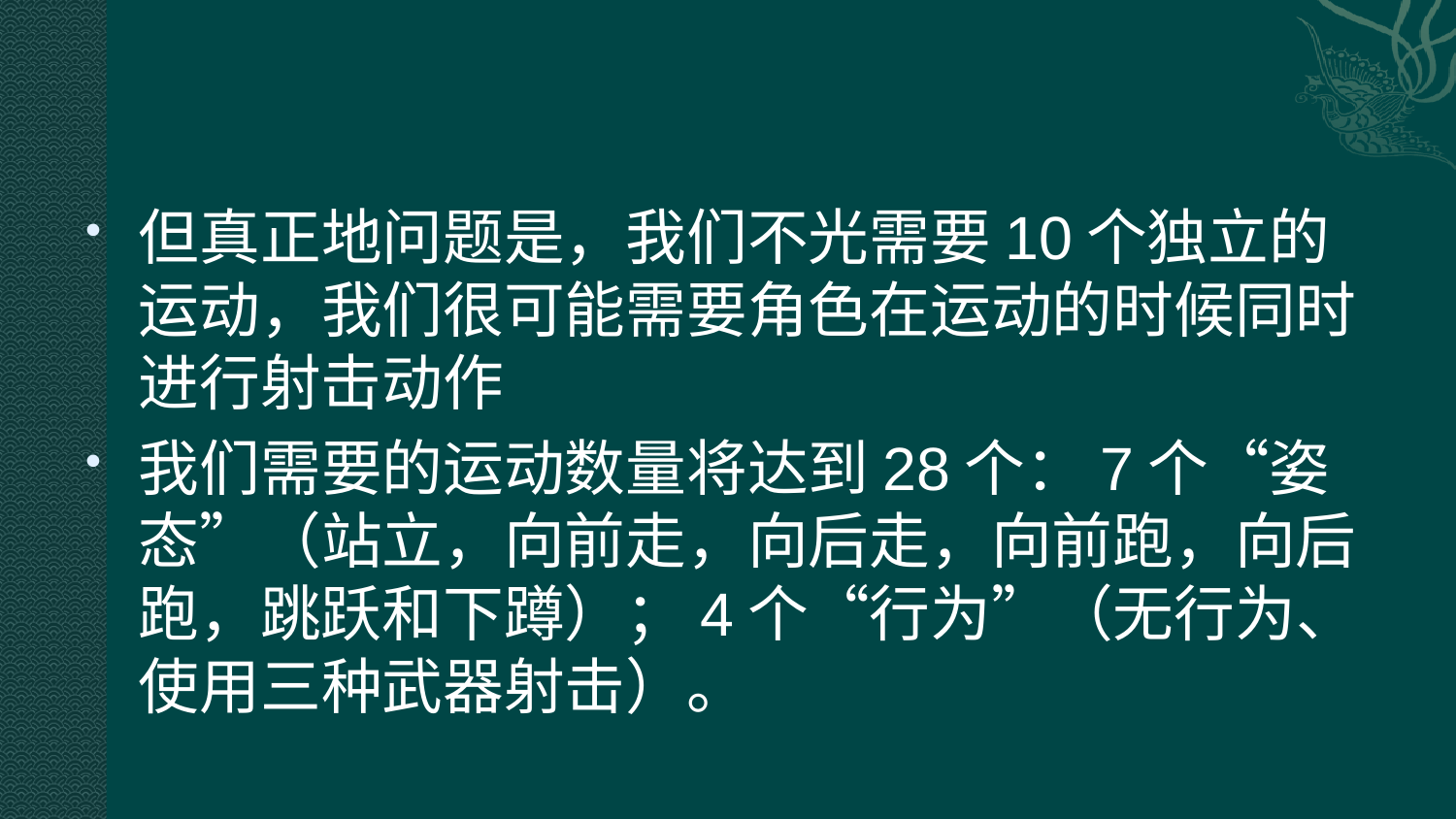

#
但真正地问题是，我们不光需要10个独立的运动，我们很可能需要角色在运动的时候同时进行射击动作
我们需要的运动数量将达到28个：7个“姿态”（站立，向前走，向后走，向前跑，向后跑，跳跃和下蹲）；4个“行为”（无行为、使用三种武器射击）。